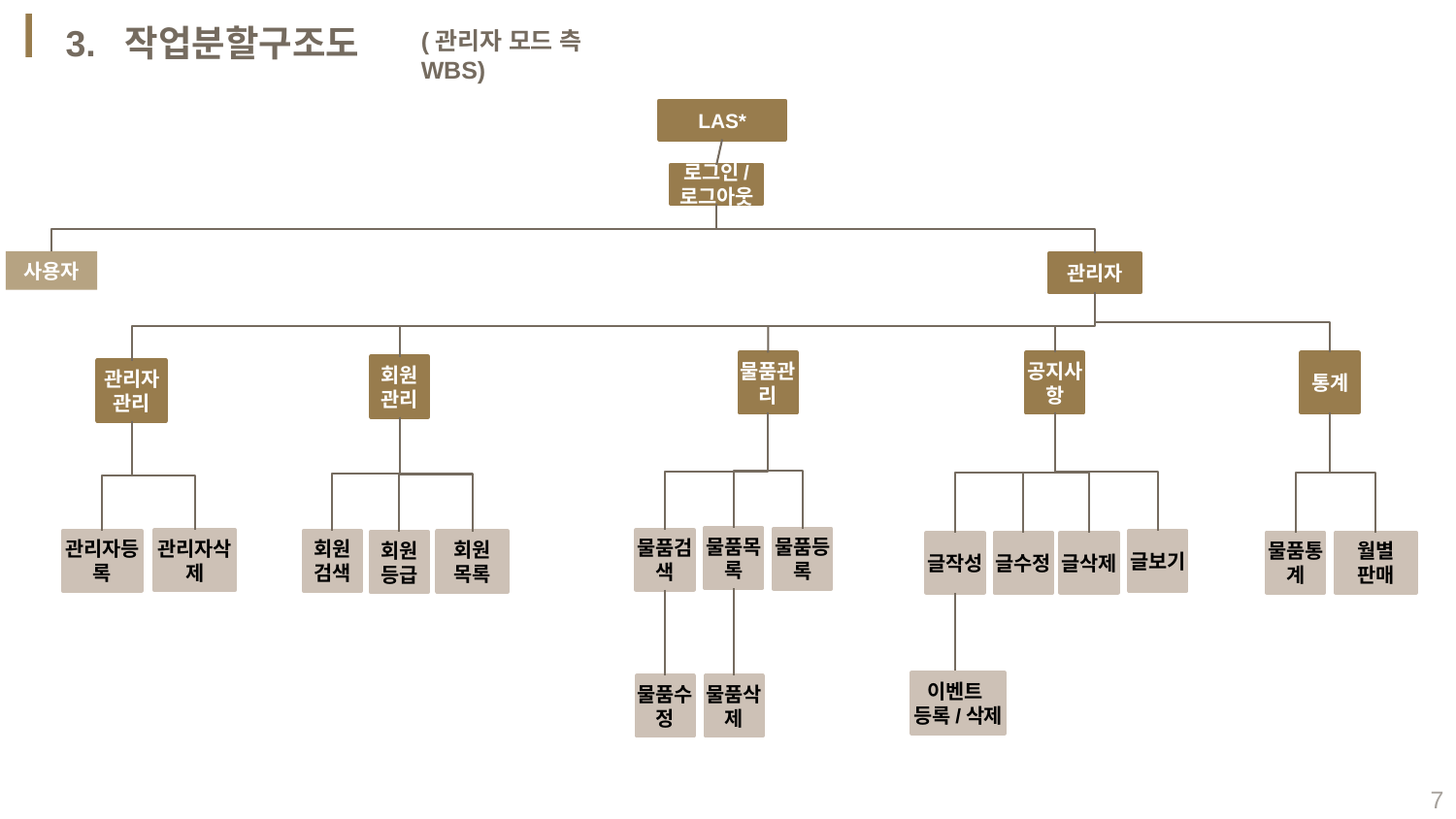

3.  작업분할구조도
(관리자 모드 측 WBS)
LAS*
로그인/
로그아웃
사용자
관리자
물품관리
공지사항
통계
회원
관리
관리자관리
물품목록
물품등록
물품검색
관리자삭제
관리자등록
글보기
회원
검색
회원
목록
회원
등급
글삭제
물품통계
월별
판매
글작성
글수정
이벤트
등록/삭제
물품삭제
물품수정
7